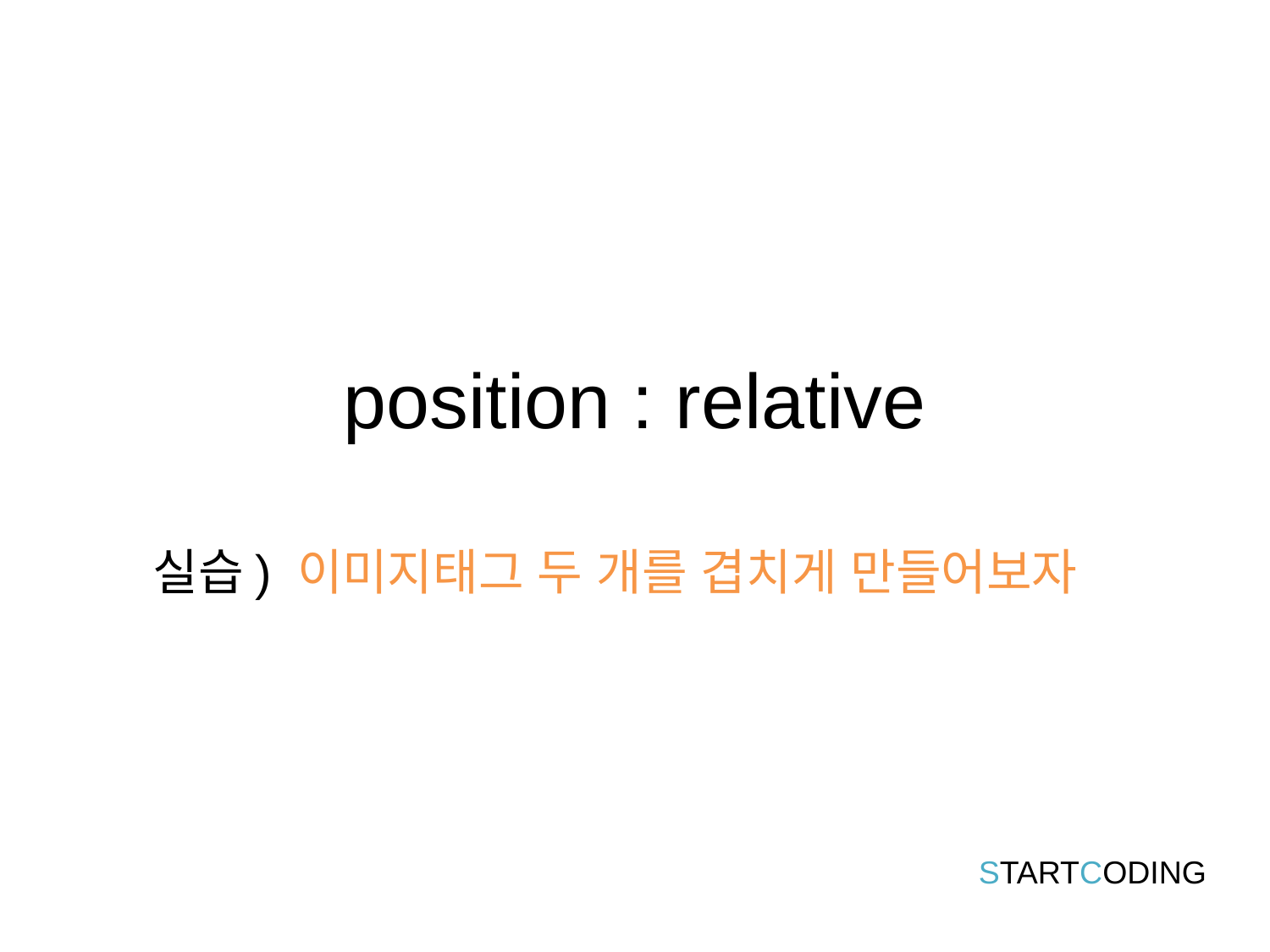

# position : relative
실습) 이미지태그 두 개를 겹치게 만들어보자
STARTCODING